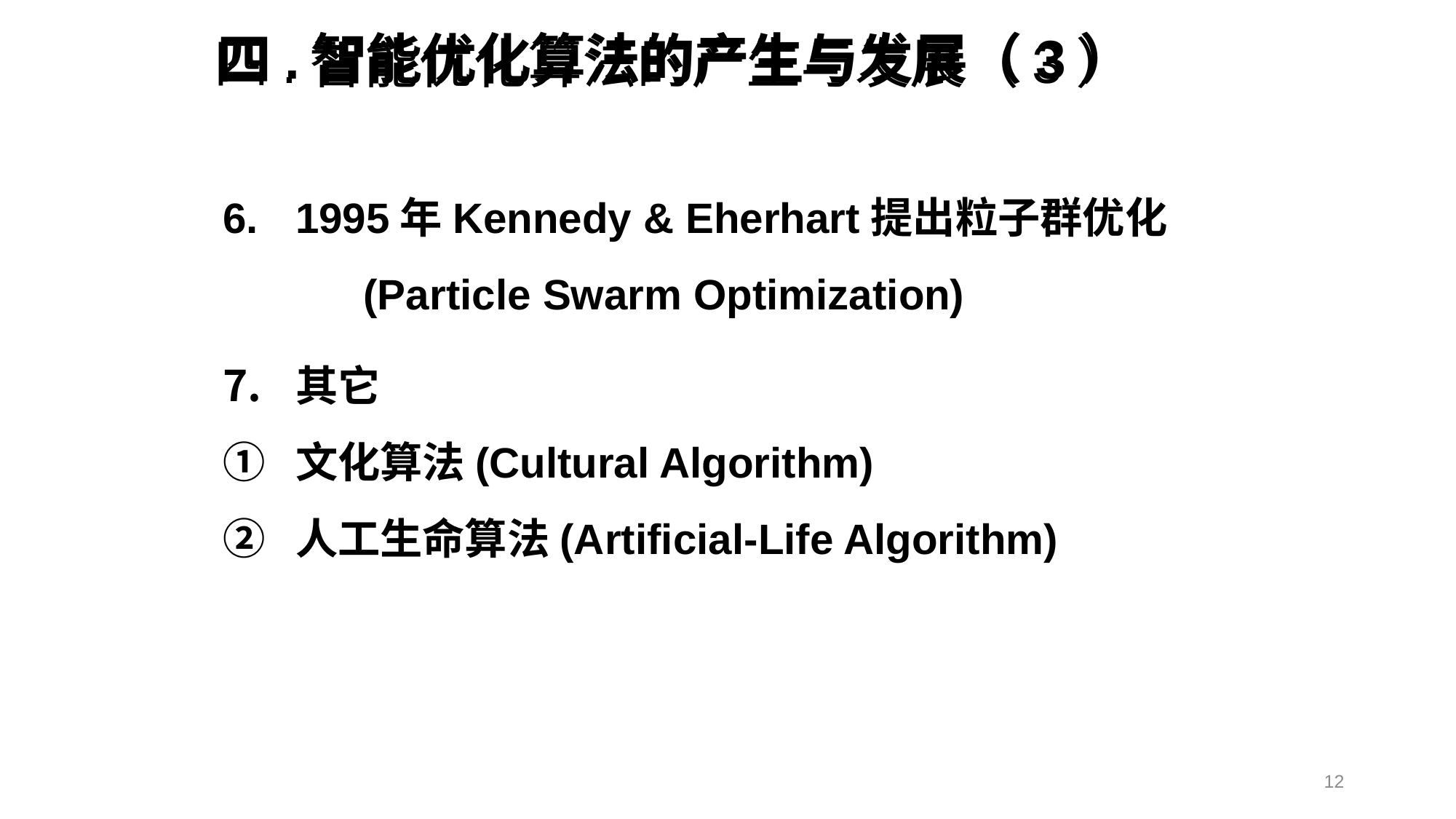

四.智能优化算法的产生与发展（3）
# 四.智能优化算法的产生与发展（3）
1995年Kennedy & Eherhart提出粒子群优化             (Particle Swarm Optimization)
其它
文化算法(Cultural Algorithm)
人工生命算法(Artificial-Life Algorithm)
12